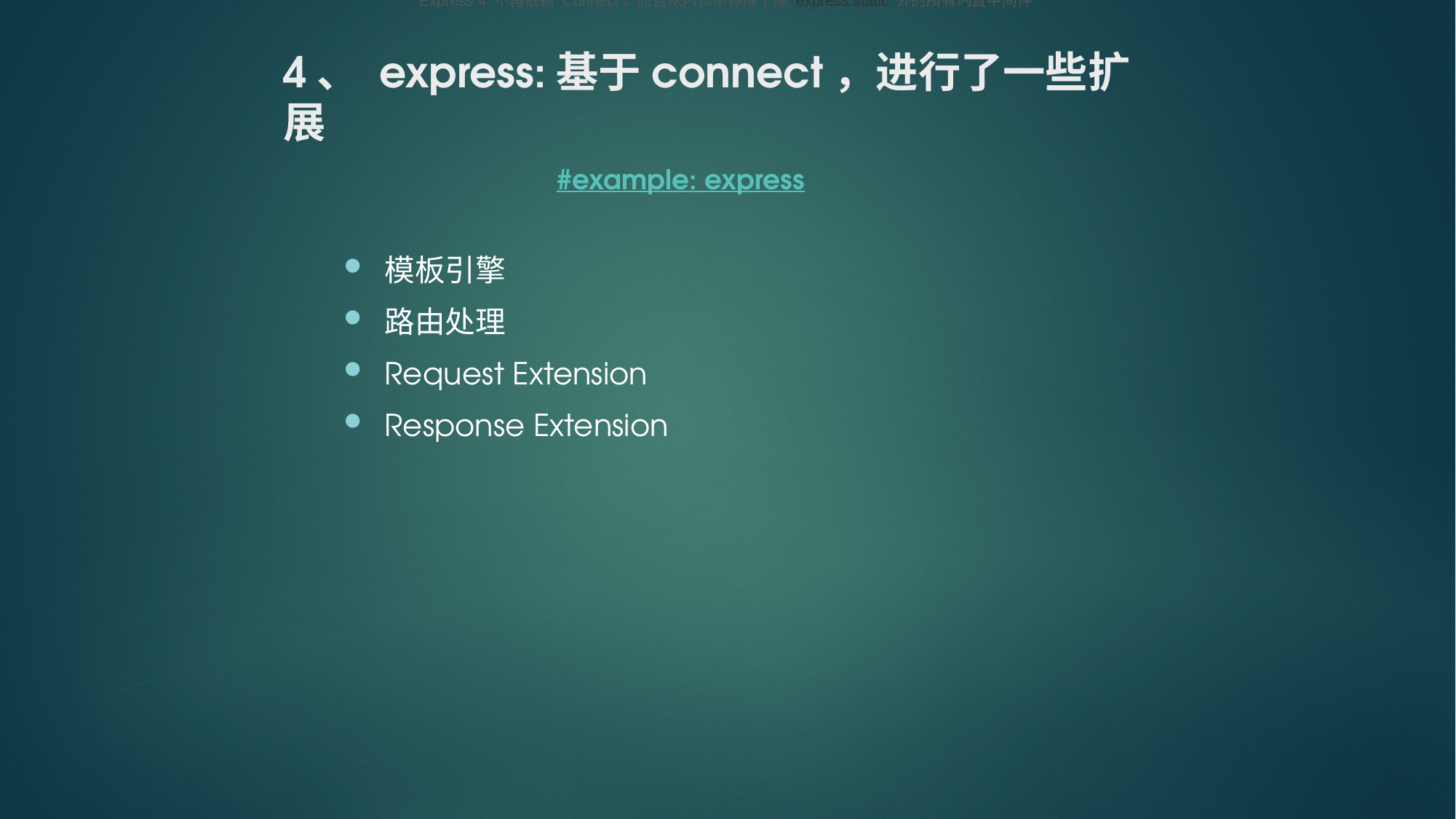

Express 4 不再依赖 Connect，而且从内核中移除了除 express.static 外的所有内置中间件
# 4、 express:基于connect，进行了一些扩展 #example: express
模板引擎
路由处理
Request Extension
Response Extension